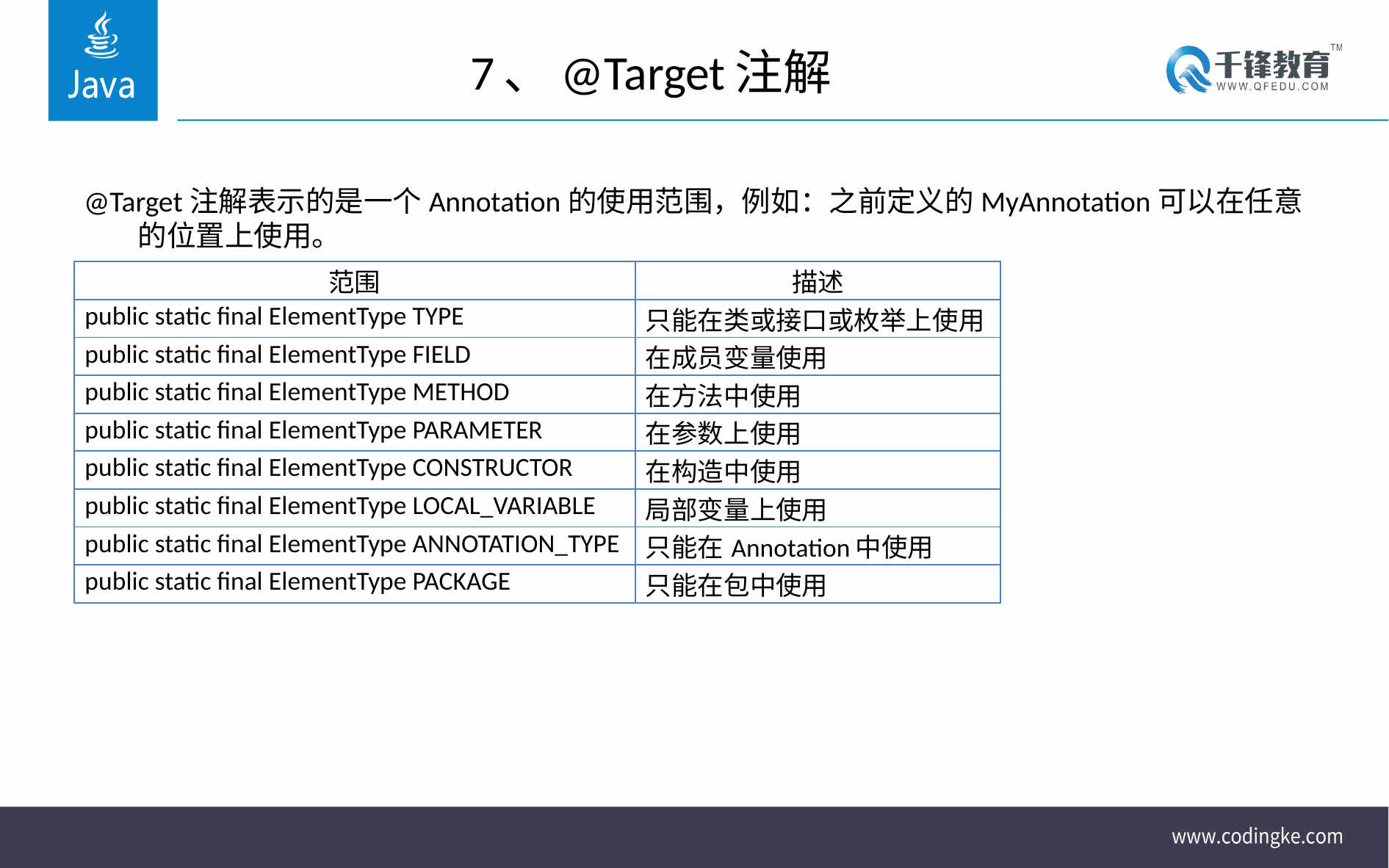

# 7、@Target注解
@Target注解表示的是一个Annotation的使用范围，例如：之前定义的MyAnnotation可以在任意的位置上使用。

| 范围 | 描述 |
| --- | --- |
| public static final ElementType TYPE | 只能在类或接口或枚举上使用 |
| public static final ElementType FIELD | 在成员变量使用 |
| public static final ElementType METHOD | 在方法中使用 |
| public static final ElementType PARAMETER | 在参数上使用 |
| public static final ElementType CONSTRUCTOR | 在构造中使用 |
| public static final ElementType LOCAL\_VARIABLE | 局部变量上使用 |
| public static final ElementType ANNOTATION\_TYPE | 只能在Annotation中使用 |
| public static final ElementType PACKAGE | 只能在包中使用 |